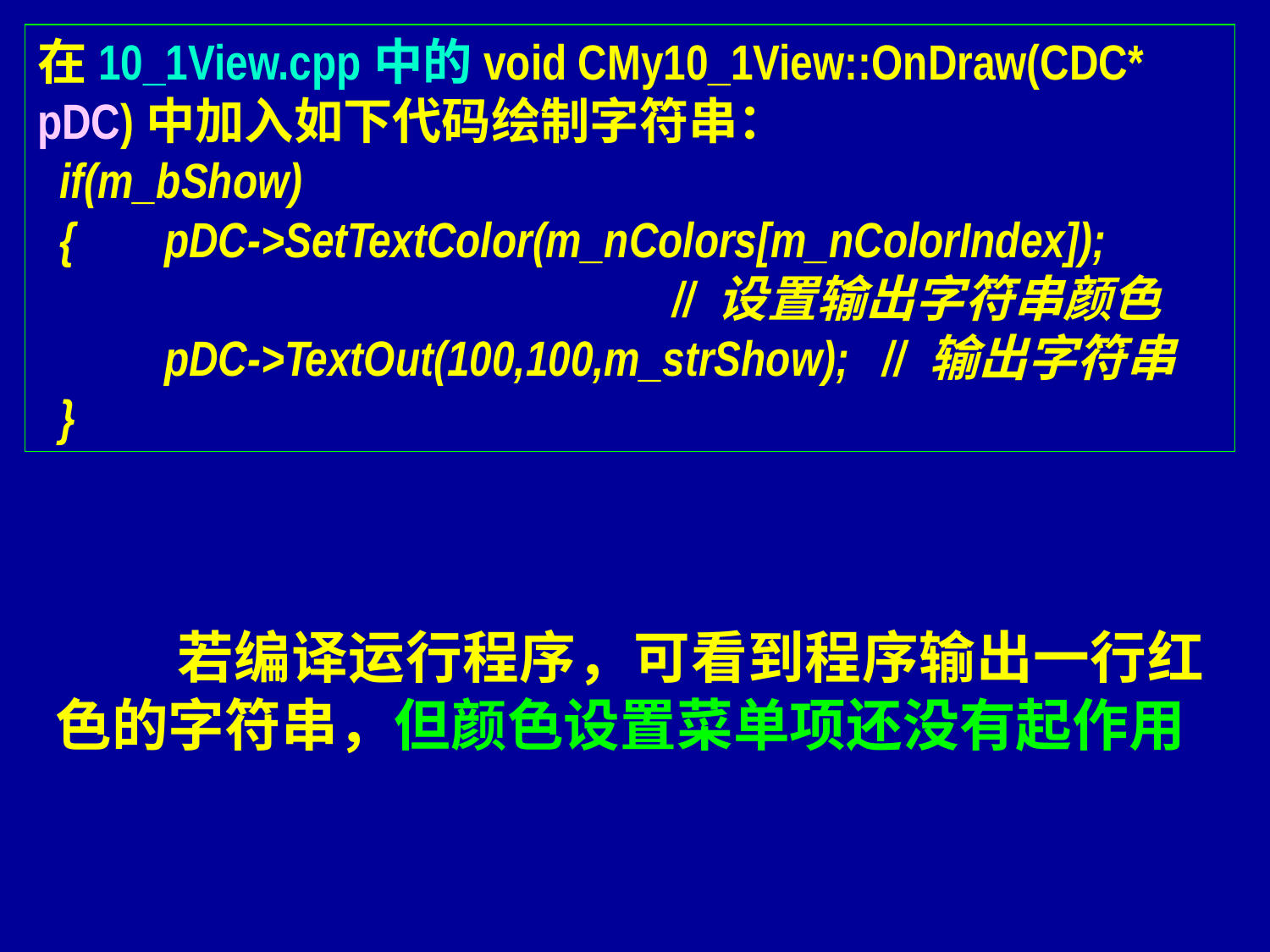

在10_1View.cpp中的void CMy10_1View::OnDraw(CDC* pDC)中加入如下代码绘制字符串：
  if(m_bShow)
  {	pDC->SetTextColor(m_nColors[m_nColorIndex]);
					// 设置输出字符串颜色
	pDC->TextOut(100,100,m_strShow);   // 输出字符串
  }
        若编译运行程序，可看到程序输出一行红色的字符串，但颜色设置菜单项还没有起作用